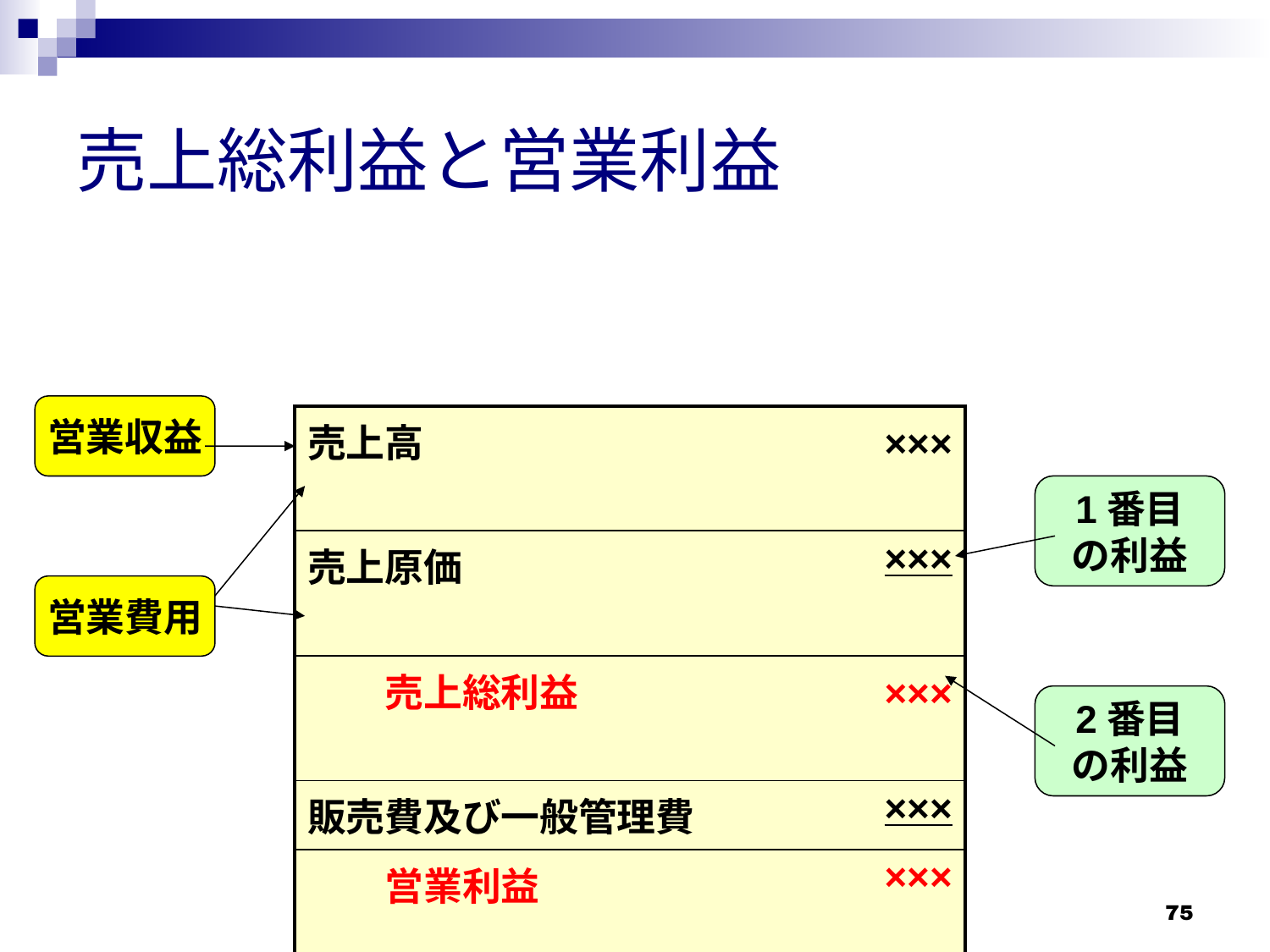

# 売上総利益と営業利益
営業収益
| 売上高 | ××× |
| --- | --- |
| 売上原価 | ××× |
| 売上総利益 | ××× |
| 販売費及び一般管理費 | ××× |
| 営業利益 | ××× |

1番目
の利益

営業費用

2番目
の利益
75